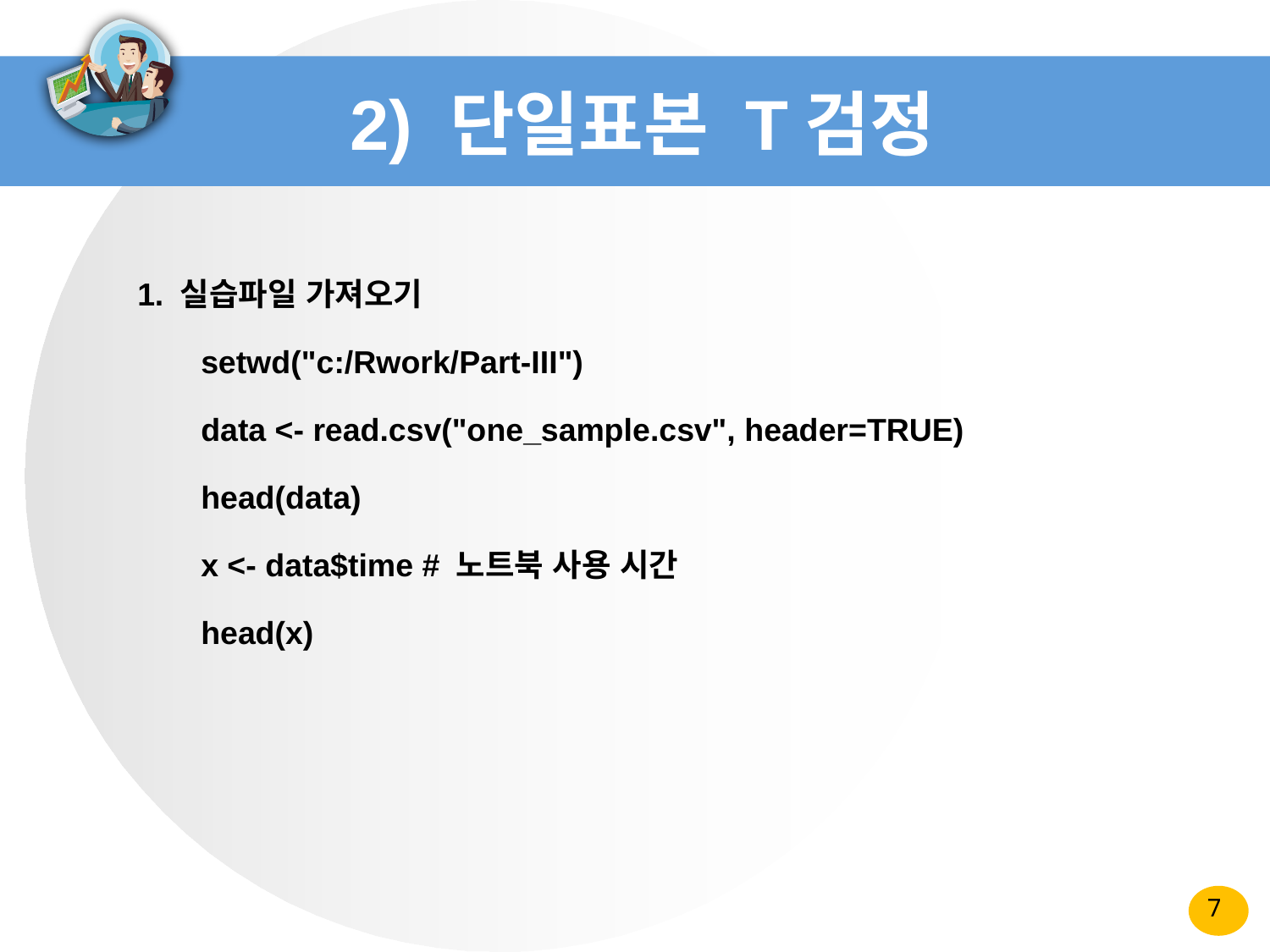

# 2) 단일표본 T검정
1. 실습파일 가져오기
setwd("c:/Rwork/Part-III")
data <- read.csv("one_sample.csv", header=TRUE)
head(data)
x <- data$time # 노트북 사용 시간
head(x)
7